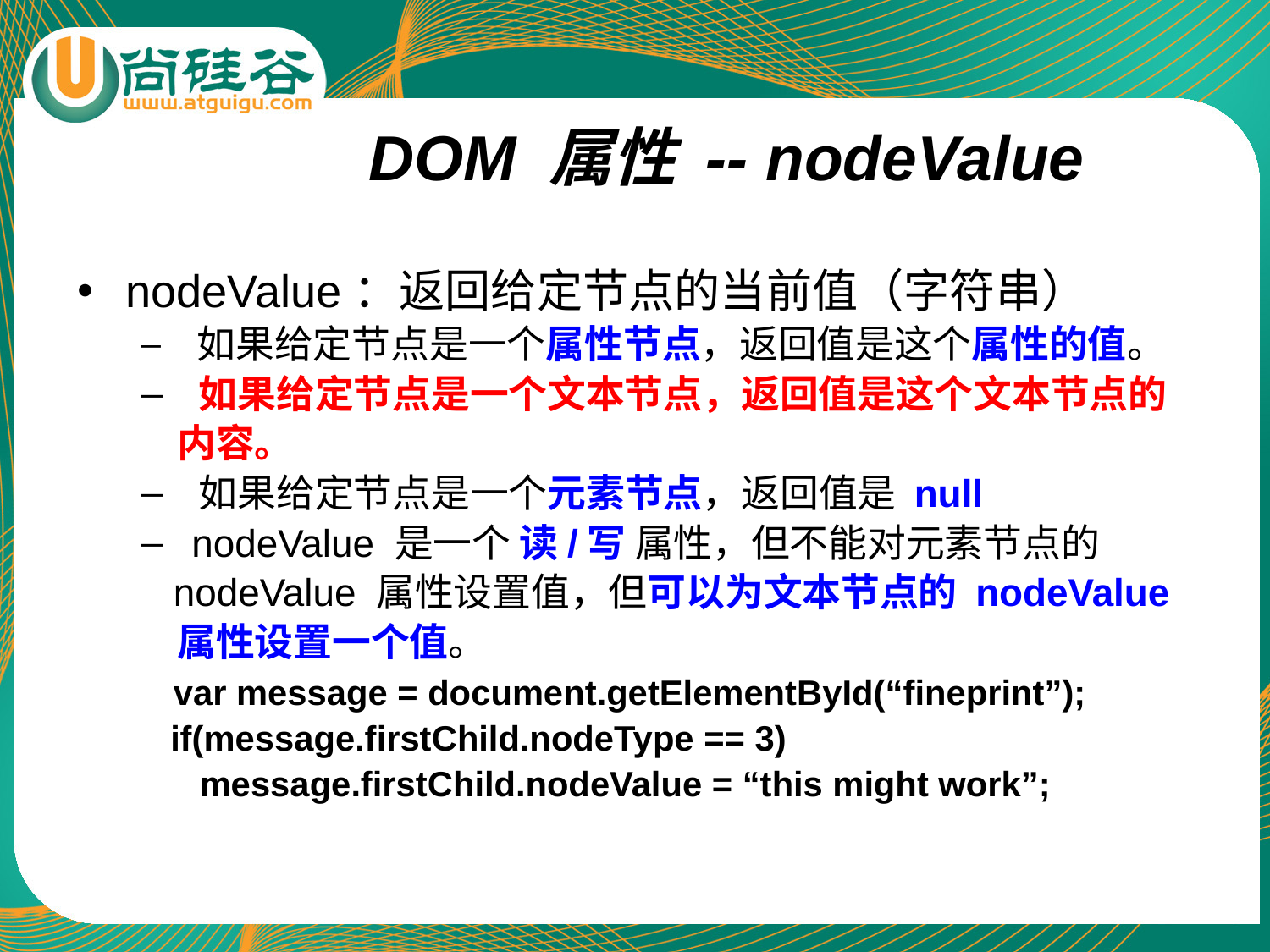

# DOM 属性 -- nodeValue
nodeValue：返回给定节点的当前值（字符串）
 如果给定节点是一个属性节点，返回值是这个属性的值。
 如果给定节点是一个文本节点，返回值是这个文本节点的
   内容。
 如果给定节点是一个元素节点，返回值是 null
 nodeValue 是一个 读/写 属性，但不能对元素节点的
   nodeValue 属性设置值，但可以为文本节点的 nodeValue
   属性设置一个值。
   var message = document.getElementById(“fineprint”);
   if(message.firstChild.nodeType == 3)
      message.firstChild.nodeValue = “this might work”;